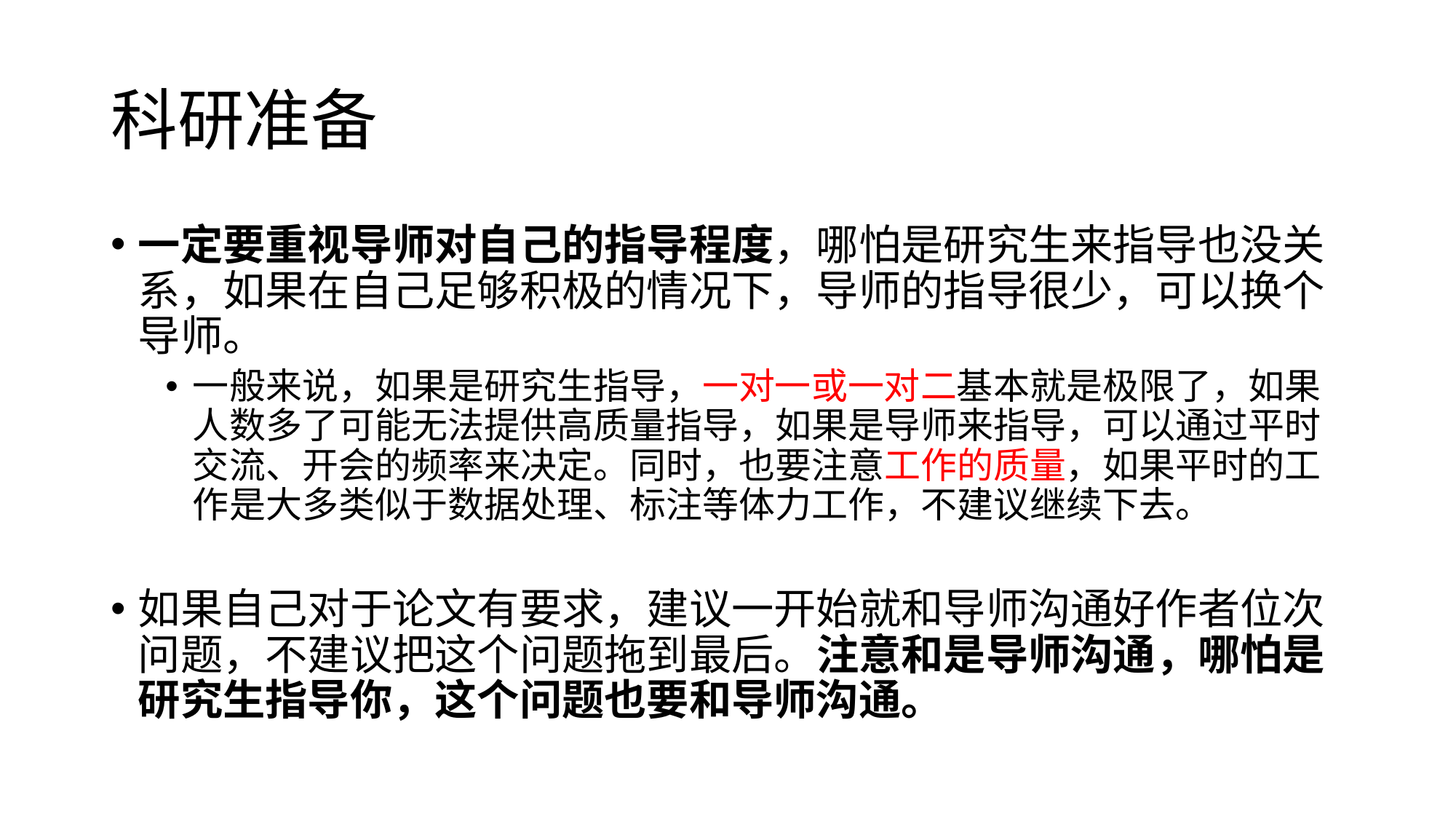

# 科研准备
一定要重视导师对自己的指导程度，哪怕是研究生来指导也没关系，如果在自己足够积极的情况下，导师的指导很少，可以换个导师。
一般来说，如果是研究生指导，一对一或一对二基本就是极限了，如果人数多了可能无法提供高质量指导，如果是导师来指导，可以通过平时交流、开会的频率来决定。同时，也要注意工作的质量，如果平时的工作是大多类似于数据处理、标注等体力工作，不建议继续下去。

如果自己对于论文有要求，建议一开始就和导师沟通好作者位次问题，不建议把这个问题拖到最后。注意和是导师沟通，哪怕是研究生指导你，这个问题也要和导师沟通。